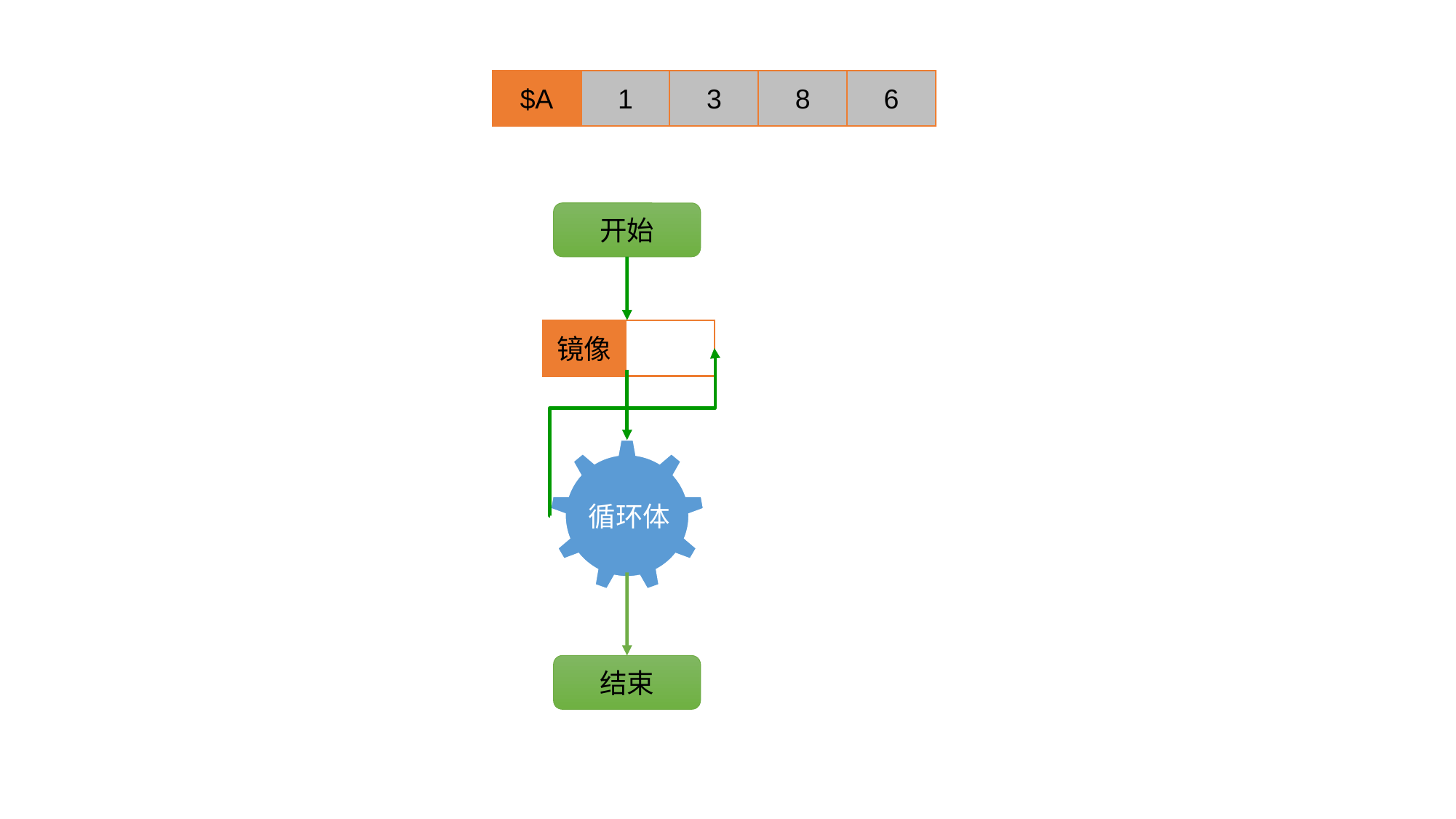

$A
1
1
3
3
8
8
6
6
开始
镜像

循环体
结束